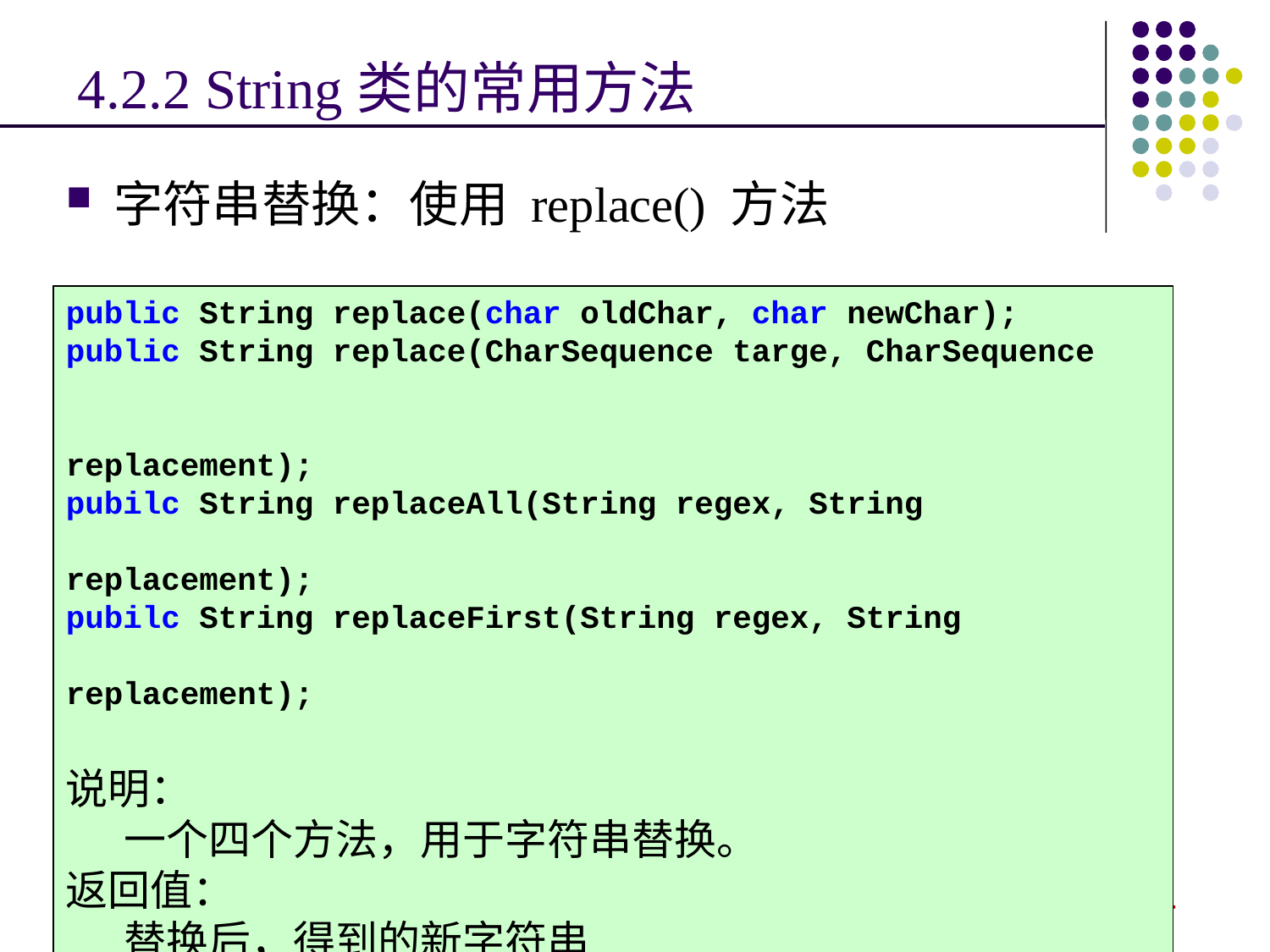

4.2.2 String类的常用方法
字符串替换：使用 replace() 方法
public String replace(char oldChar, char newChar);
public String replace(CharSequence targe, CharSequence
                                             replacement);
pubilc String replaceAll(String regex, String
                                             replacement);
pubilc String replaceFirst(String regex, String
                                             replacement);

说明：
     一个四个方法，用于字符串替换。
返回值：
     替换后，得到的新字符串